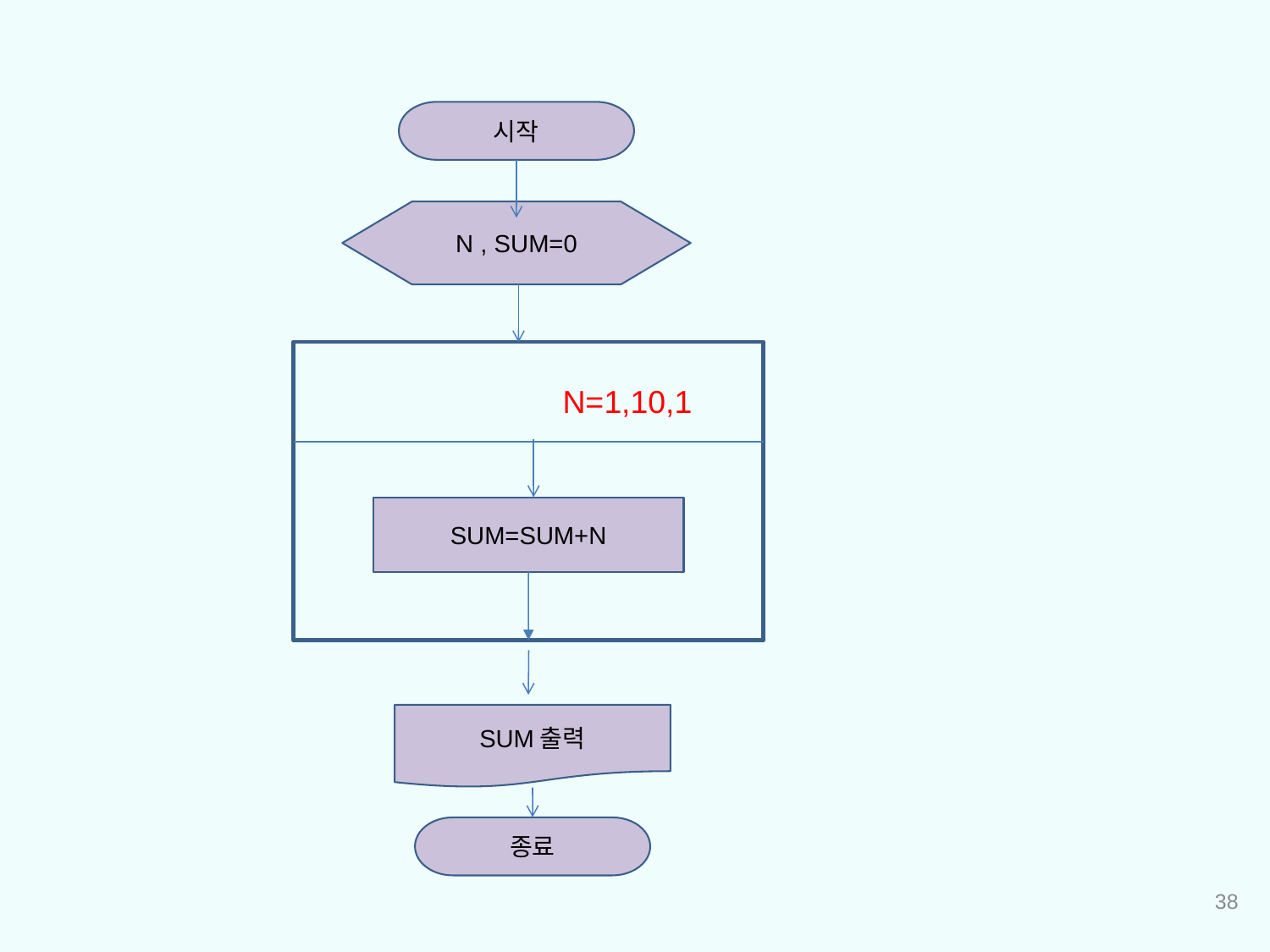

시작
N , SUM=0

N=1,10,1
SUM=SUM+N
SUM출력
종료
38